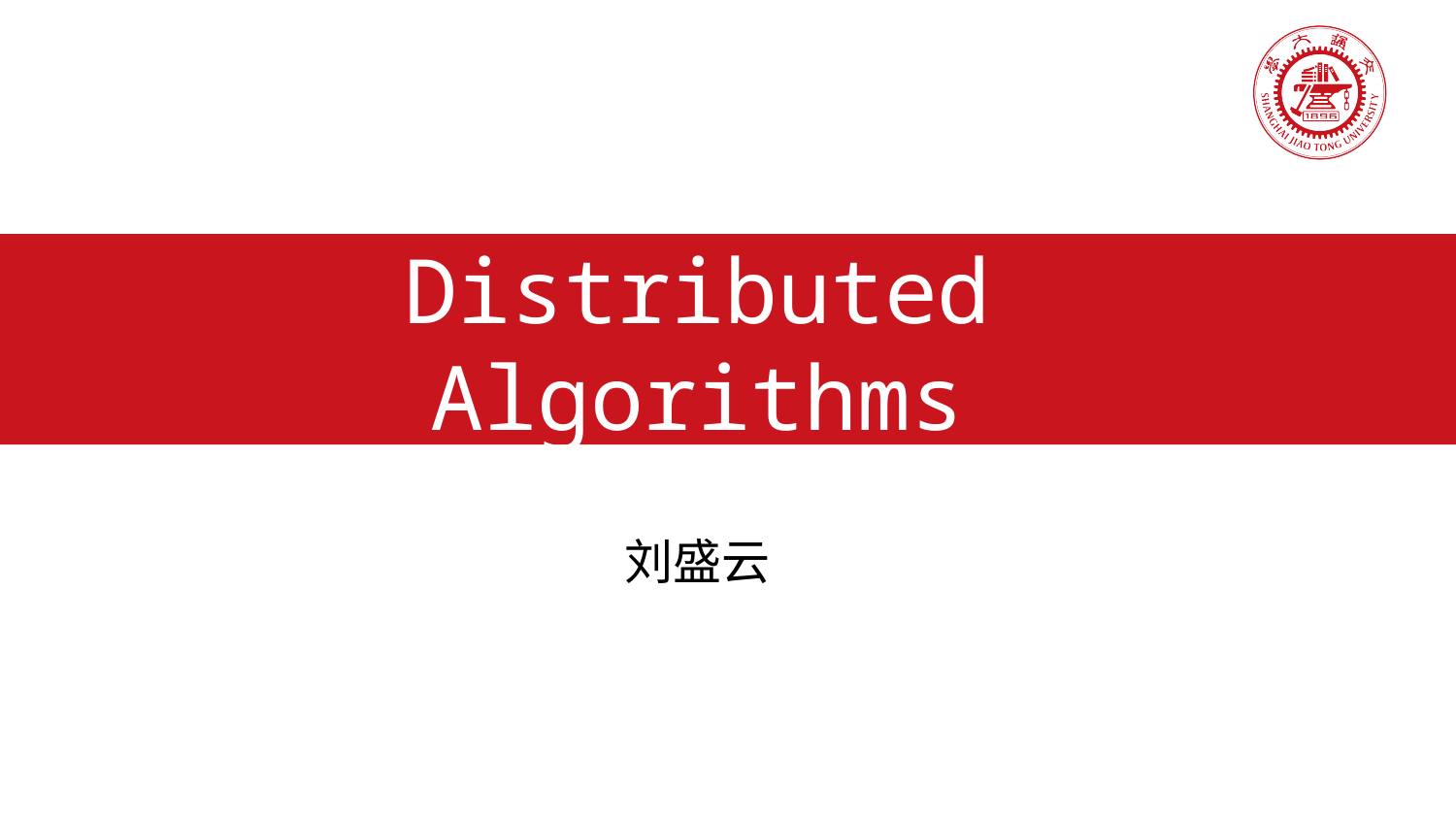

# Distributed Algorithms Consensus - part II
刘盛云